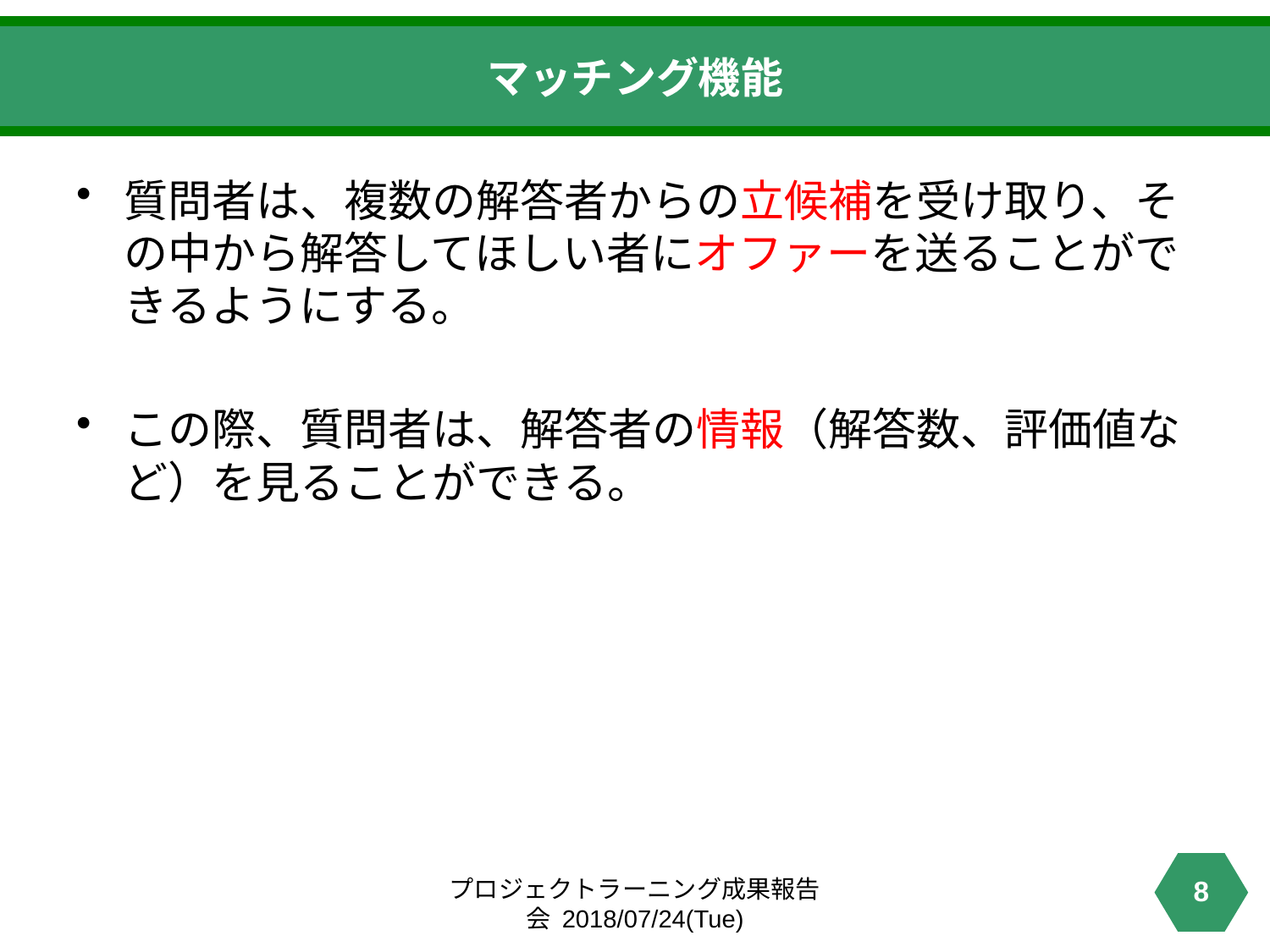

# マッチング機能
質問者は、複数の解答者からの立候補を受け取り、その中から解答してほしい者にオファーを送ることができるようにする。

この際、質問者は、解答者の情報（解答数、評価値など）を見ることができる。
プロジェクトラーニング成果報告会 2018/07/24(Tue)
8